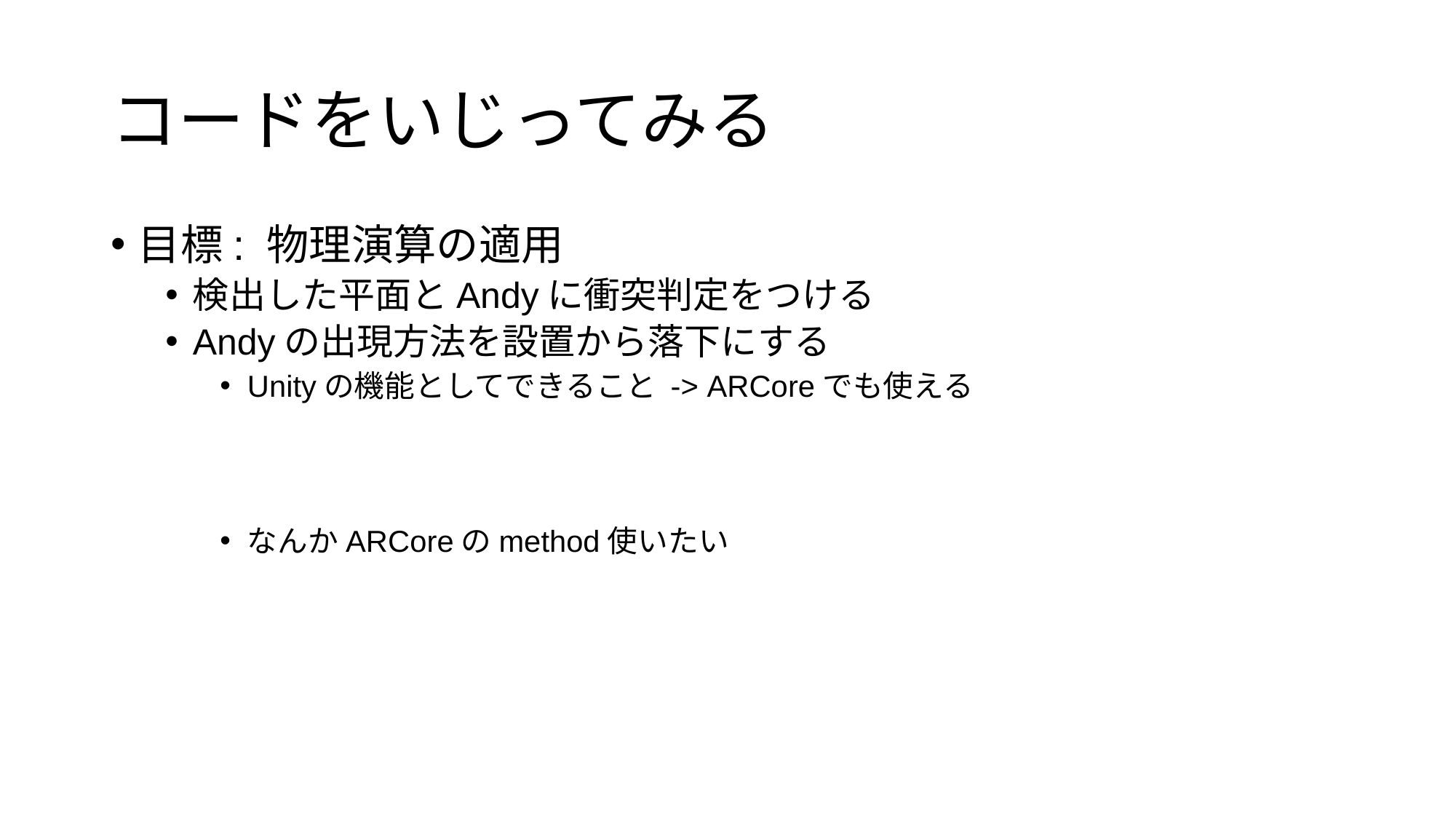

# コードをいじってみる
目標: 物理演算の適用
検出した平面とAndyに衝突判定をつける
Andyの出現方法を設置から落下にする
Unityの機能としてできること -> ARCoreでも使える

なんかARCoreのmethod使いたい